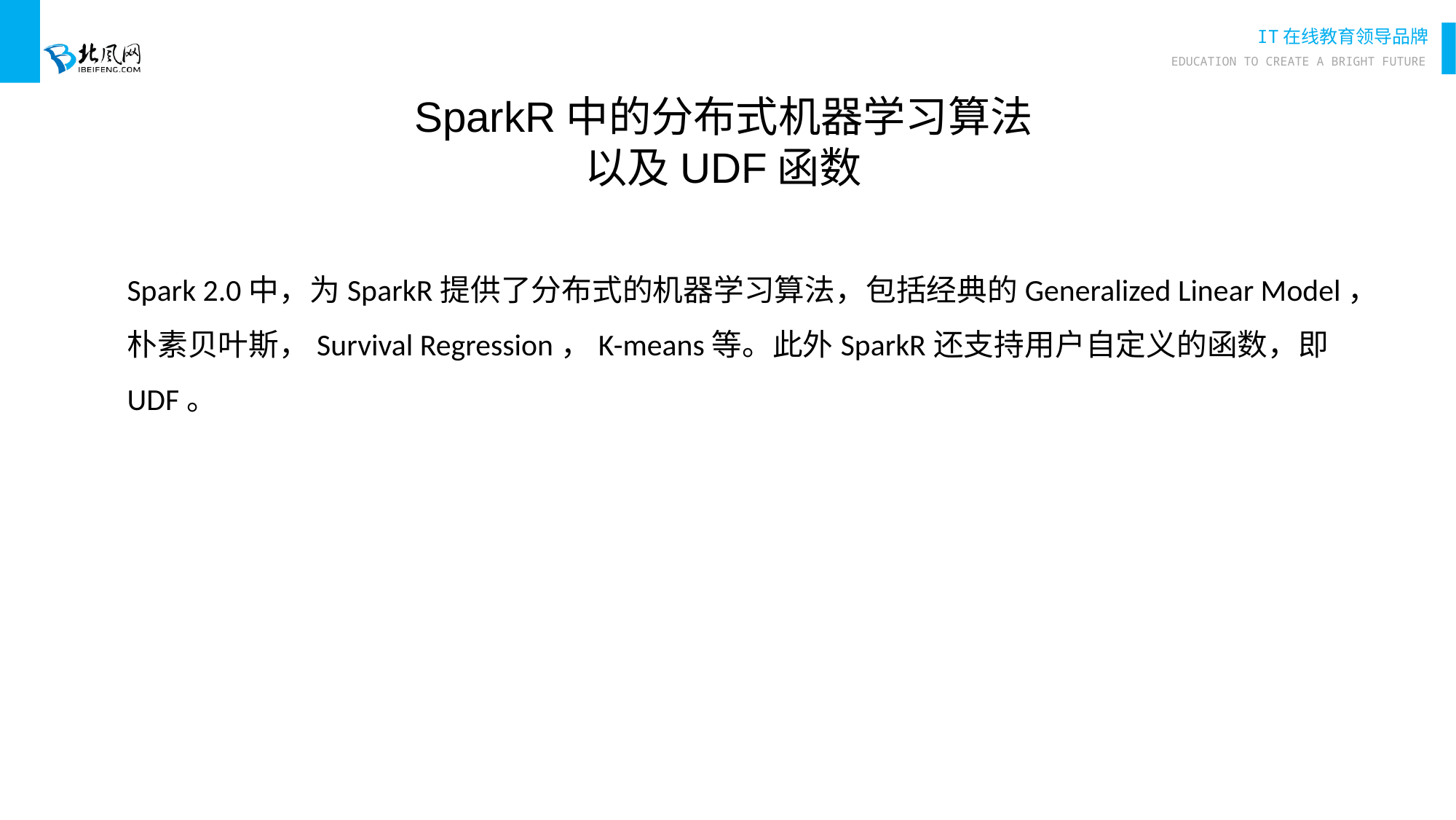

SparkR中的分布式机器学习算法以及UDF函数
Spark 2.0中，为SparkR提供了分布式的机器学习算法，包括经典的Generalized Linear Model，朴素贝叶斯，Survival Regression，K-means等。此外SparkR还支持用户自定义的函数，即UDF。